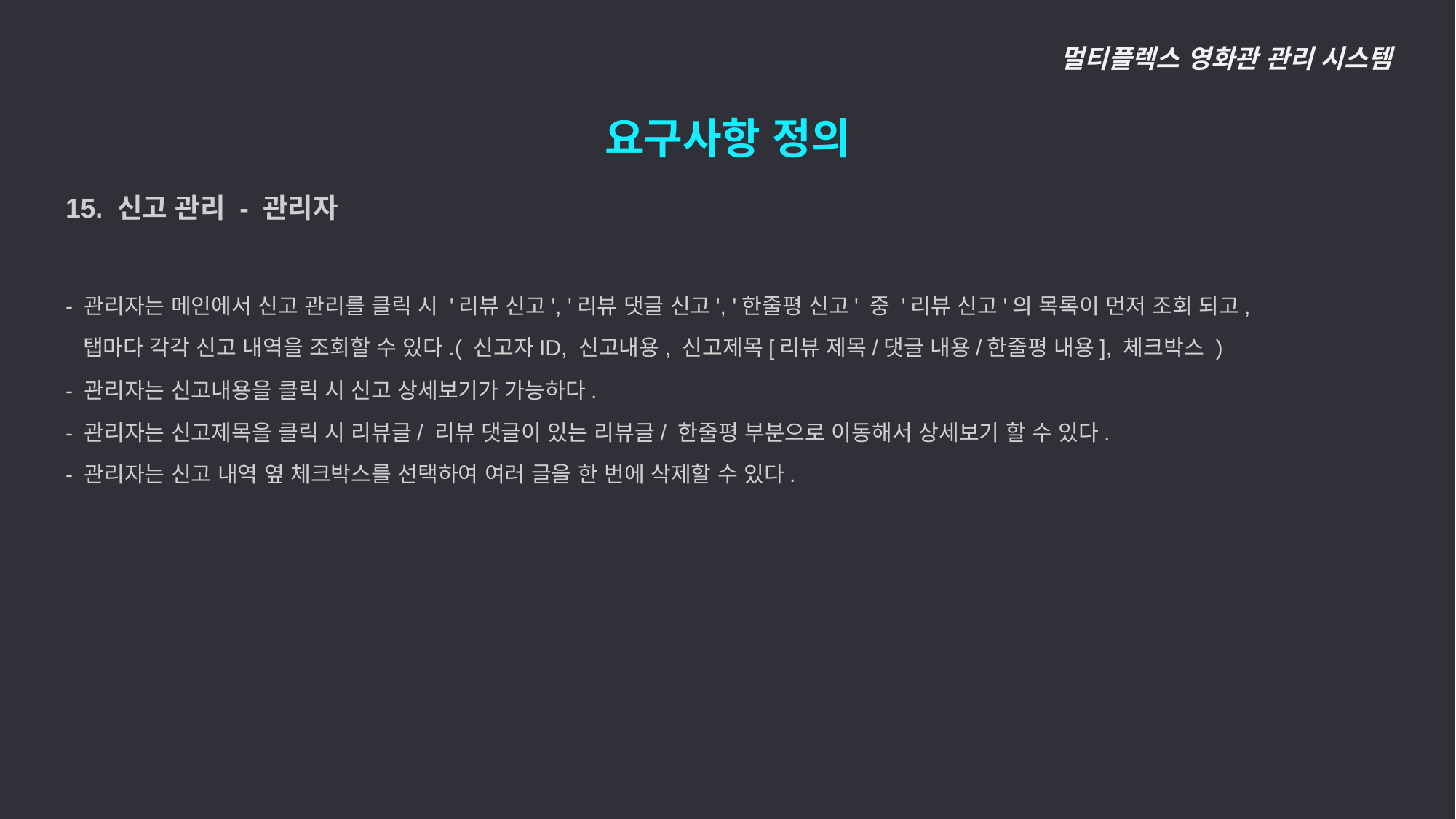

멀티플렉스 영화관 관리 시스템
요구사항 정의
15. 신고 관리 - 관리자

- 관리자는 메인에서 신고 관리를 클릭 시 '리뷰 신고', '리뷰 댓글 신고', '한줄평 신고' 중 '리뷰 신고'의 목록이 먼저 조회 되고,
  탭마다 각각 신고 내역을 조회할 수 있다.( 신고자ID, 신고내용, 신고제목[리뷰 제목/댓글 내용/한줄평 내용], 체크박스 )
- 관리자는 신고내용을 클릭 시 신고 상세보기가 가능하다.
- 관리자는 신고제목을 클릭 시 리뷰글/ 리뷰 댓글이 있는 리뷰글/ 한줄평 부분으로 이동해서 상세보기 할 수 있다.
- 관리자는 신고 내역 옆 체크박스를 선택하여 여러 글을 한 번에 삭제할 수 있다.